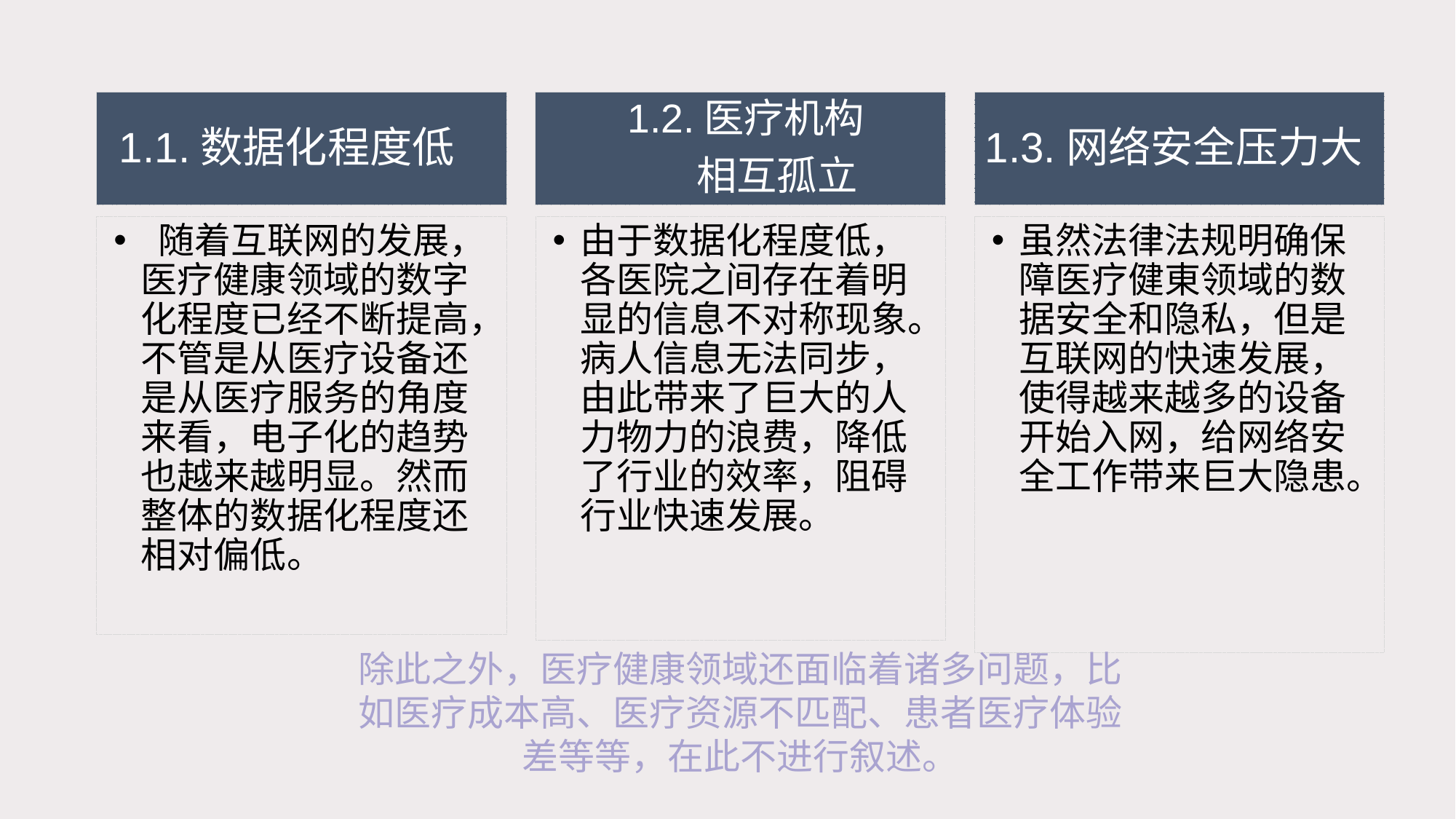

1.1.数据化程度低
1.3.网络安全压力大
 1.2.医疗机构
       相互孤立
 随着互联网的发展，医疗健康领域的数字化程度已经不断提高，不管是从医疗设备还是从医疗服务的角度来看，电子化的趋势也越来越明显。然而整体的数据化程度还相对偏低。
由于数据化程度低，各医院之间存在着明显的信息不对称现象。病人信息无法同步，由此带来了巨大的人力物力的浪费，降低了行业的效率，阻碍行业快速发展。
虽然法律法规明确保障医疗健東领域的数据安全和隐私，但是互联网的快速发展，使得越来越多的设备开始入网，给网络安全工作带来巨大隐患。
除此之外，医疗健康领域还面临着诸多问题，比如医疗成本高、医疗资源不匹配、患者医疗体验差等等，在此不进行叙述。